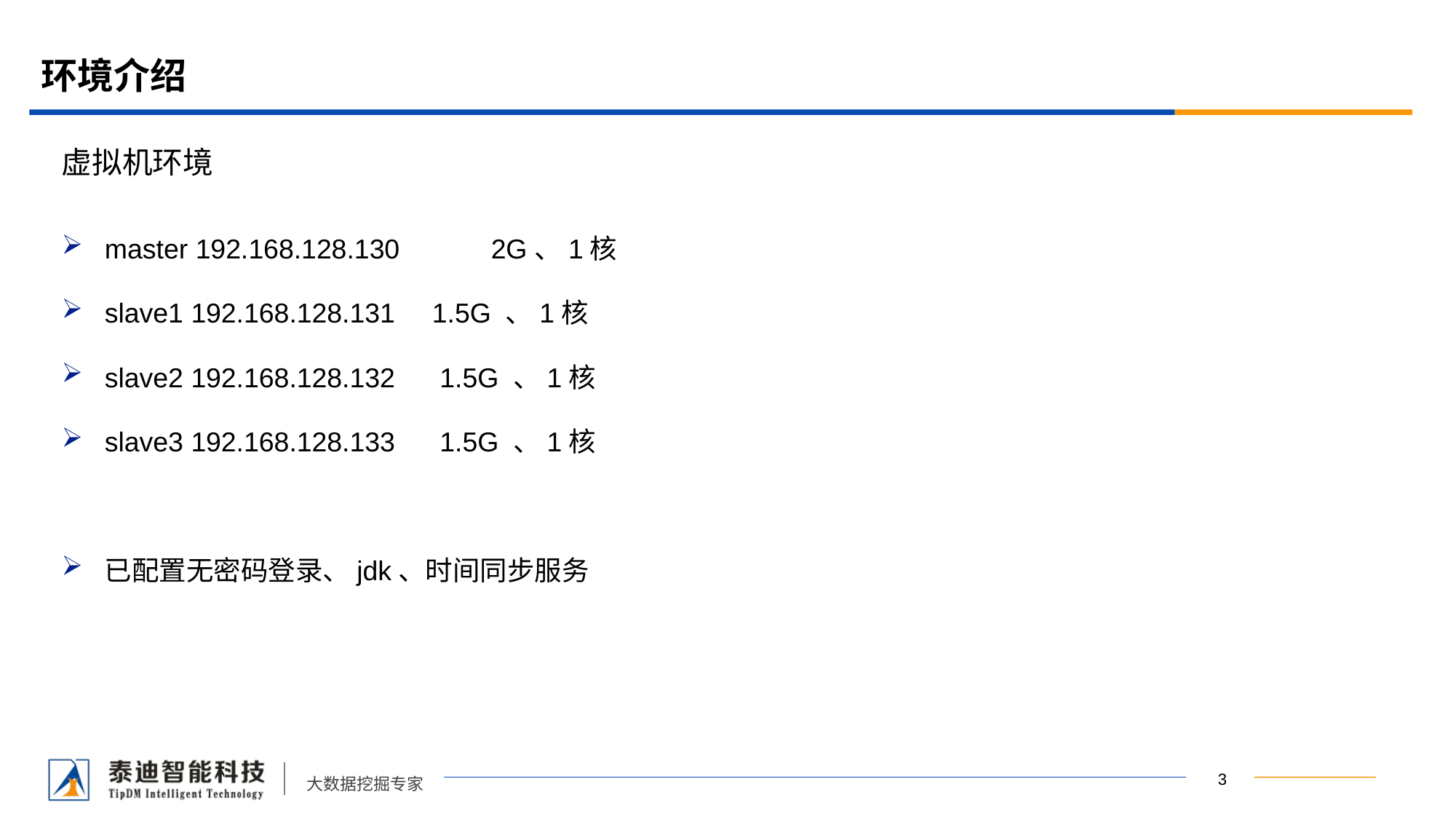

# 环境介绍
虚拟机环境
master 192.168.128.130            2G、1核
slave1 192.168.128.131	1.5G 、1核
slave2 192.168.128.132	 1.5G 、1核
slave3 192.168.128.133	 1.5G 、1核

已配置无密码登录、jdk、时间同步服务